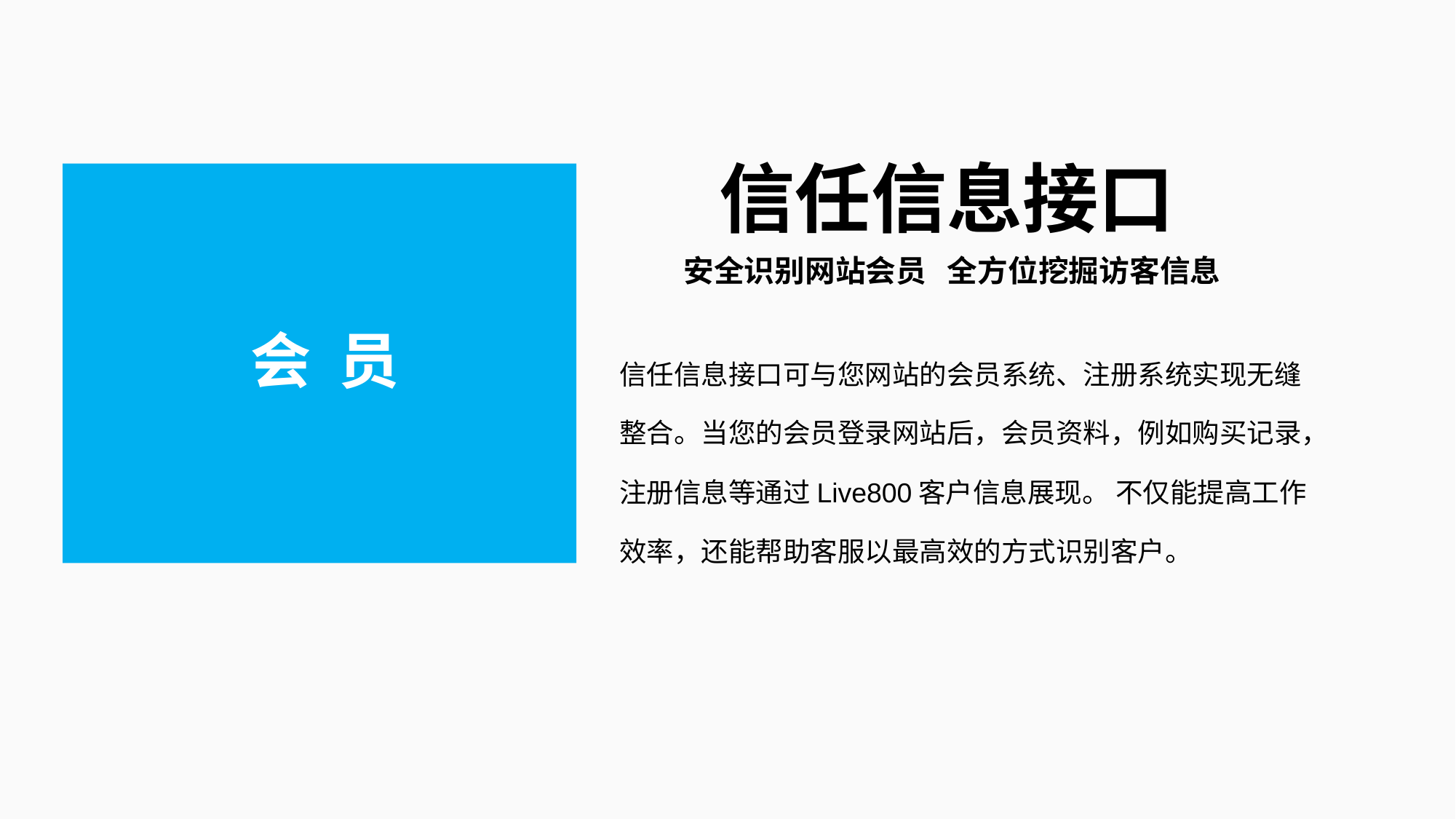

信任信息接口

安全识别网站会员   全方位挖掘访客信息
会  员
信任信息接口可与您网站的会员系统、注册系统实现无缝整合。当您的会员登录网站后，会员资料，例如购买记录，注册信息等通过Live800客户信息展现。 不仅能提高工作效率，还能帮助客服以最高效的方式识别客户。